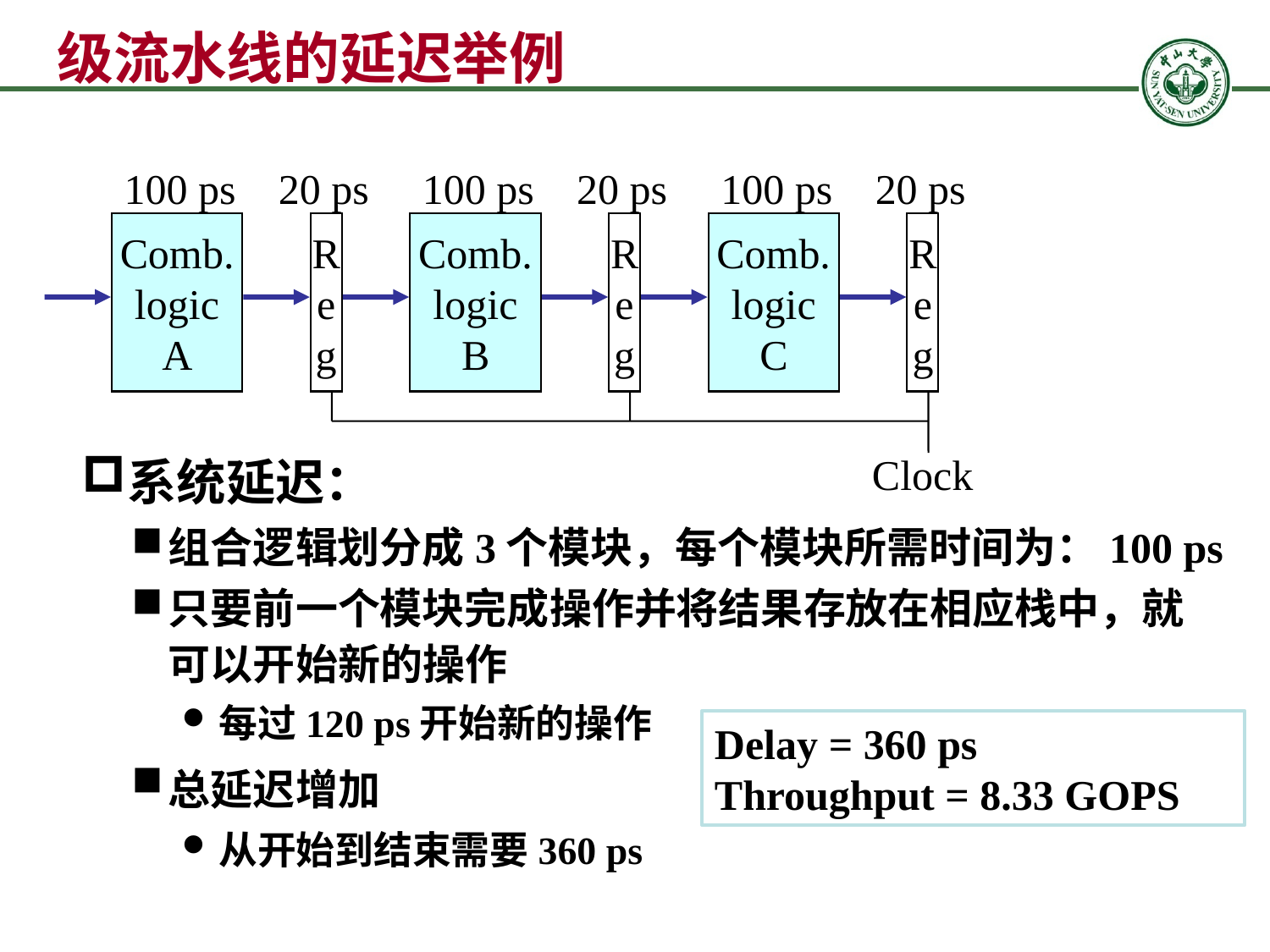

# 级流水线的延迟举例
100 ps
20 ps
100 ps
20 ps
100 ps
20 ps
Comb.
logic
A
R
e
g
Comb.
logic
B
R
e
g
Comb.
logic
C
R
e
g

系统延迟：
组合逻辑划分成3个模块，每个模块所需时间为：100 ps
只要前一个模块完成操作并将结果存放在相应栈中，就可以开始新的操作
每过120 ps开始新的操作
总延迟增加
从开始到结束需要360 ps
Clock
Delay = 360 ps
Throughput = 8.33 GOPS